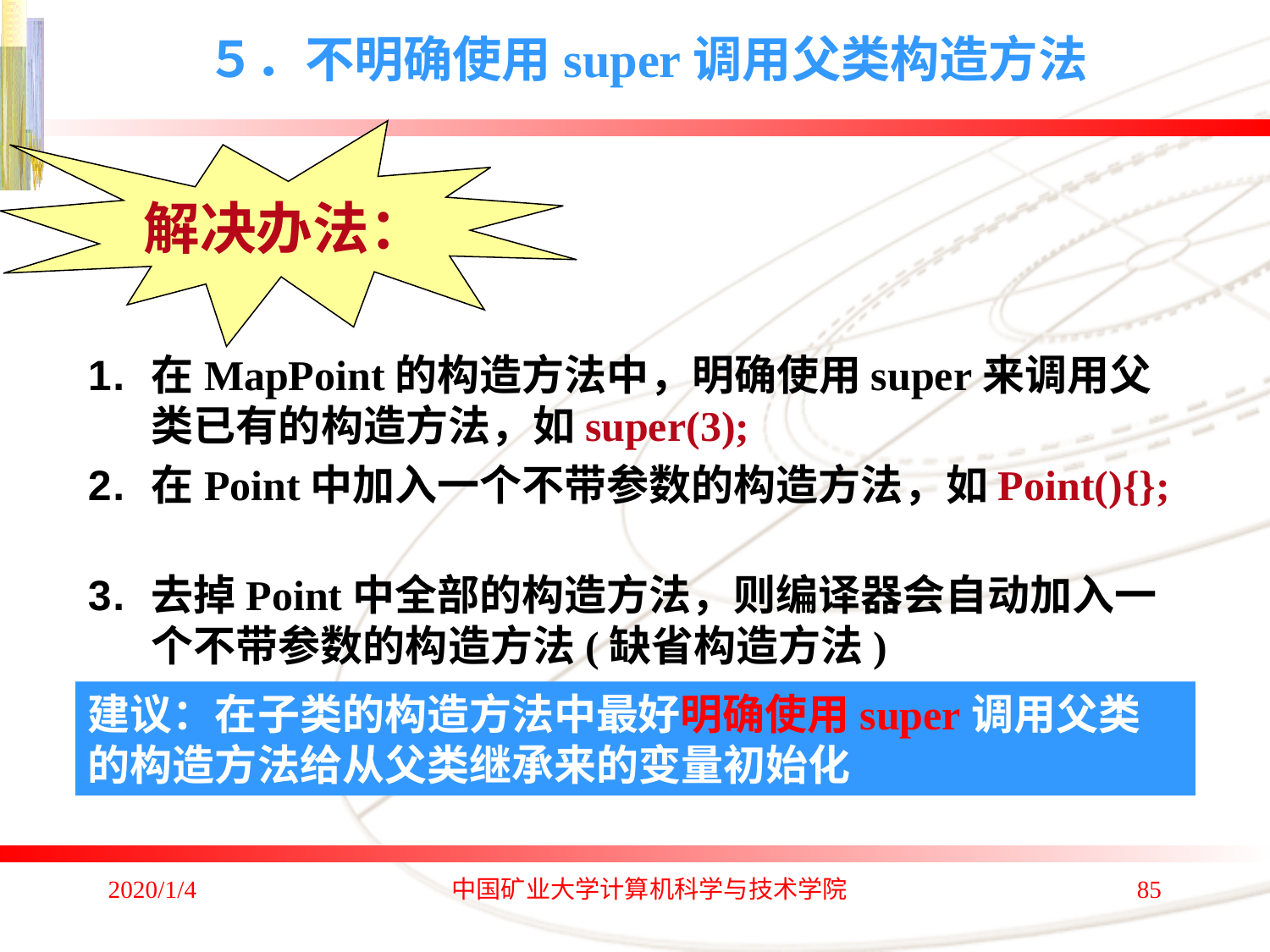

# ５．不明确使用super调用父类构造方法
解决办法：

在MapPoint的构造方法中，明确使用super来调用父类已有的构造方法，如super(3);
在Point中加入一个不带参数的构造方法，如Point(){};
去掉Point中全部的构造方法，则编译器会自动加入一个不带参数的构造方法(缺省构造方法)

建议：在子类的构造方法中最好明确使用super调用父类的构造方法给从父类继承来的变量初始化
2020/1/4
中国矿业大学计算机科学与技术学院
85